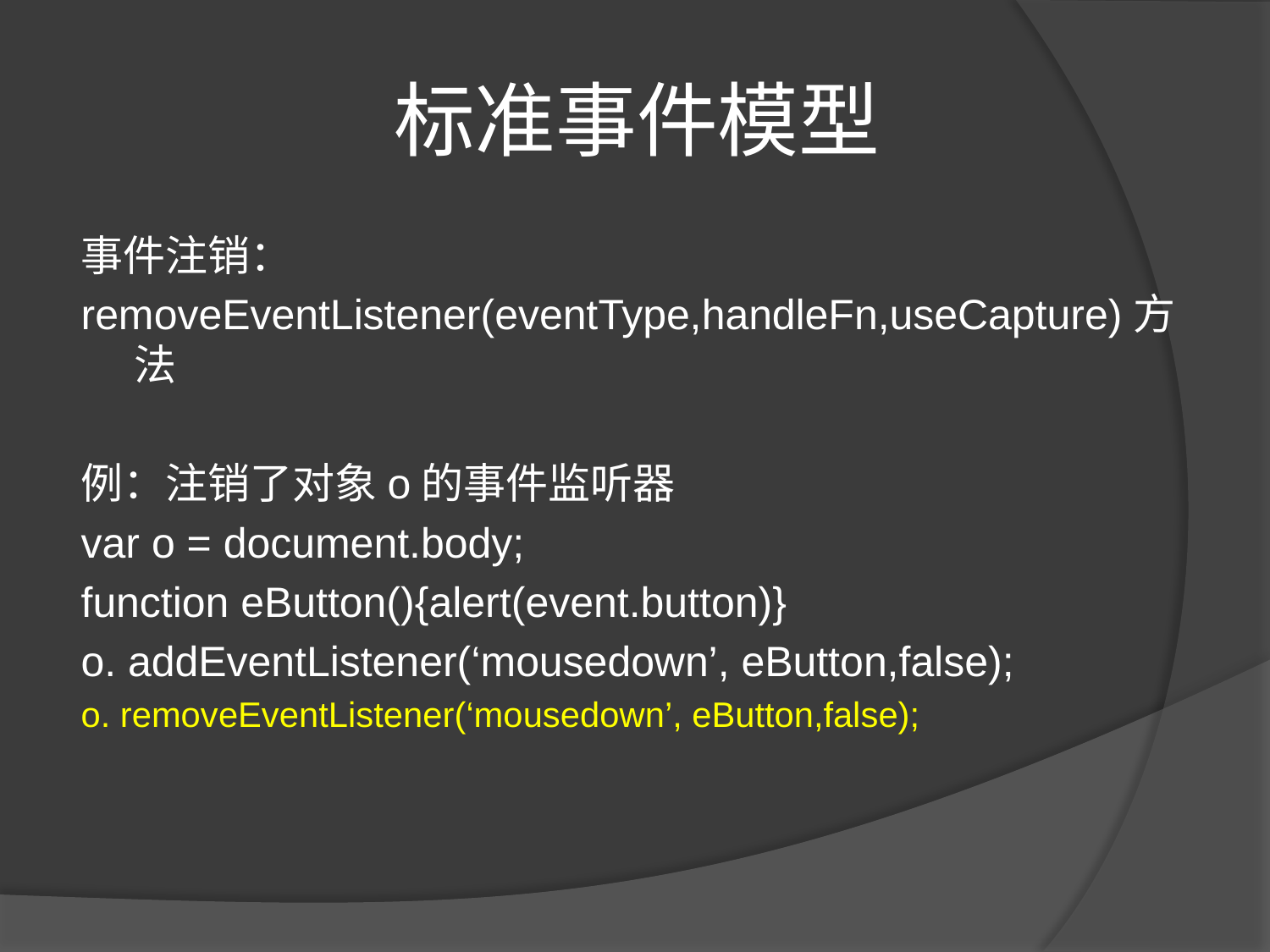

# 标准事件模型
事件注销：
removeEventListener(eventType,handleFn,useCapture)方法

例：注销了对象o的事件监听器
var o = document.body;
function eButton(){alert(event.button)}
o. addEventListener(‘mousedown’, eButton,false);
o. removeEventListener(‘mousedown’, eButton,false);